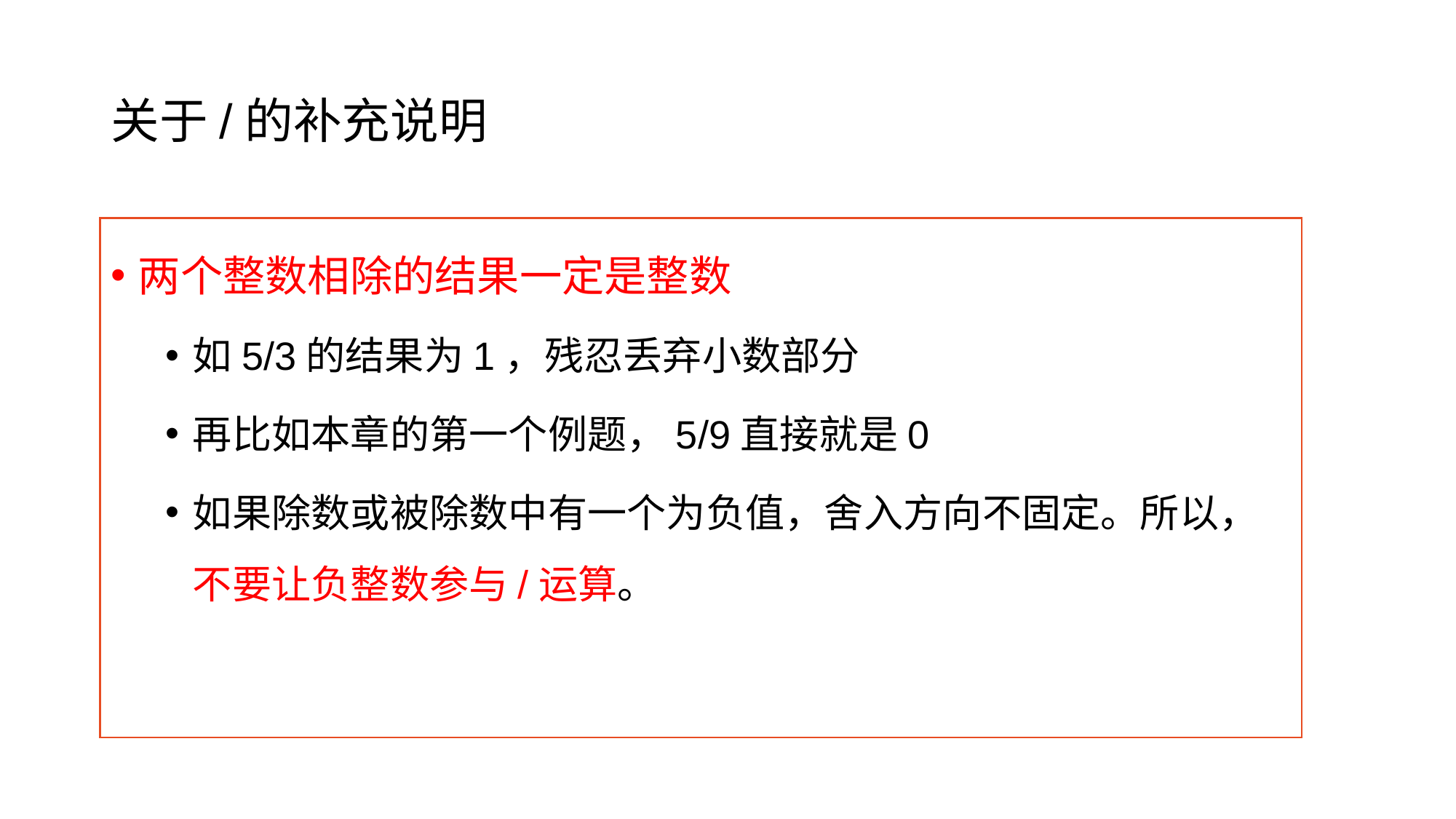

# 关于/的补充说明
两个整数相除的结果一定是整数
如5/3的结果为1，残忍丢弃小数部分
再比如本章的第一个例题，5/9直接就是0
如果除数或被除数中有一个为负值，舍入方向不固定。所以，不要让负整数参与/运算。